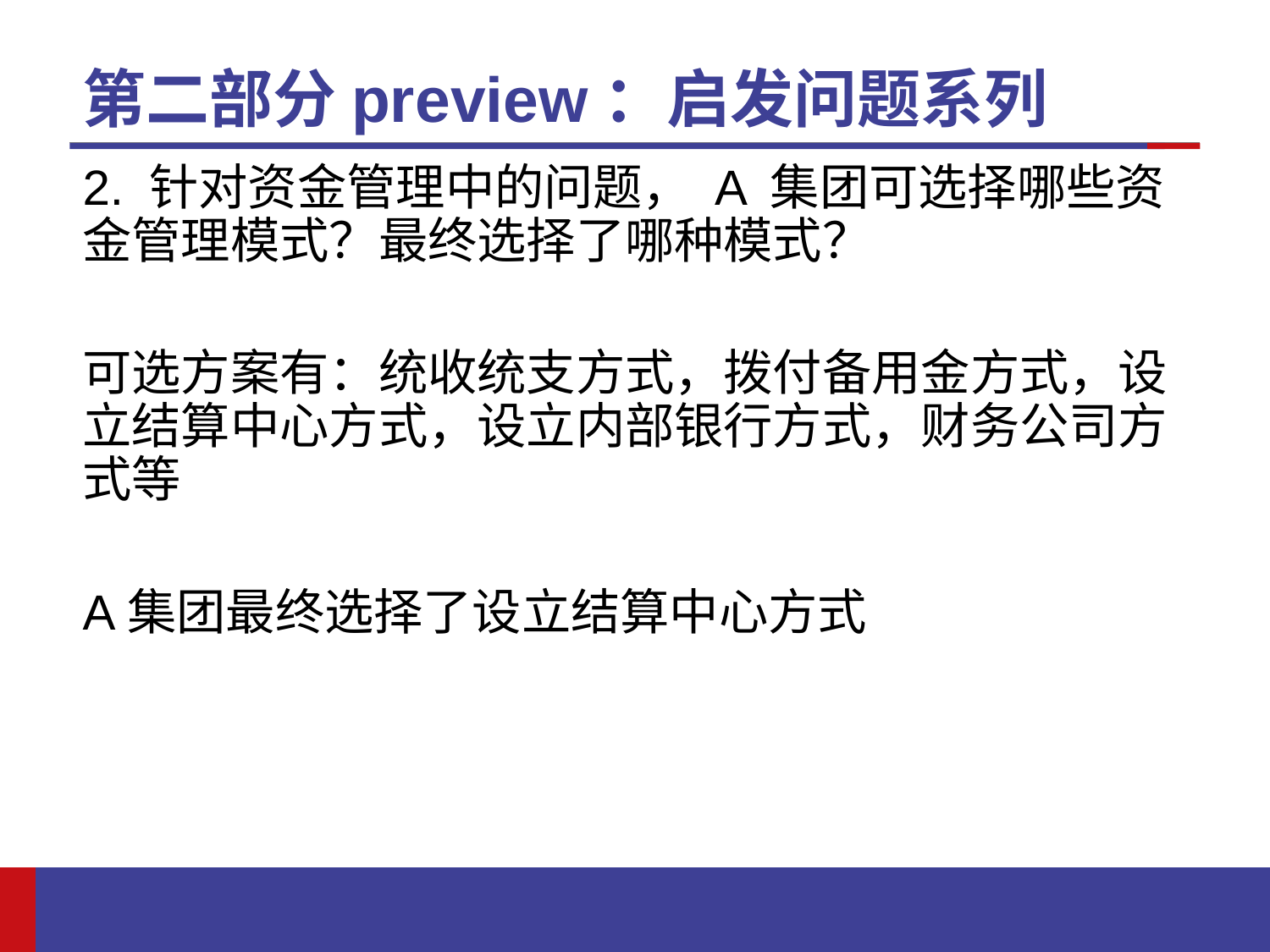

# 第二部分preview：启发问题系列
2. 针对资金管理中的问题， A 集团可选择哪些资金管理模式？最终选择了哪种模式？

可选方案有：统收统支方式，拨付备用金方式，设立结算中心方式，设立内部银行方式，财务公司方式等

A集团最终选择了设立结算中心方式